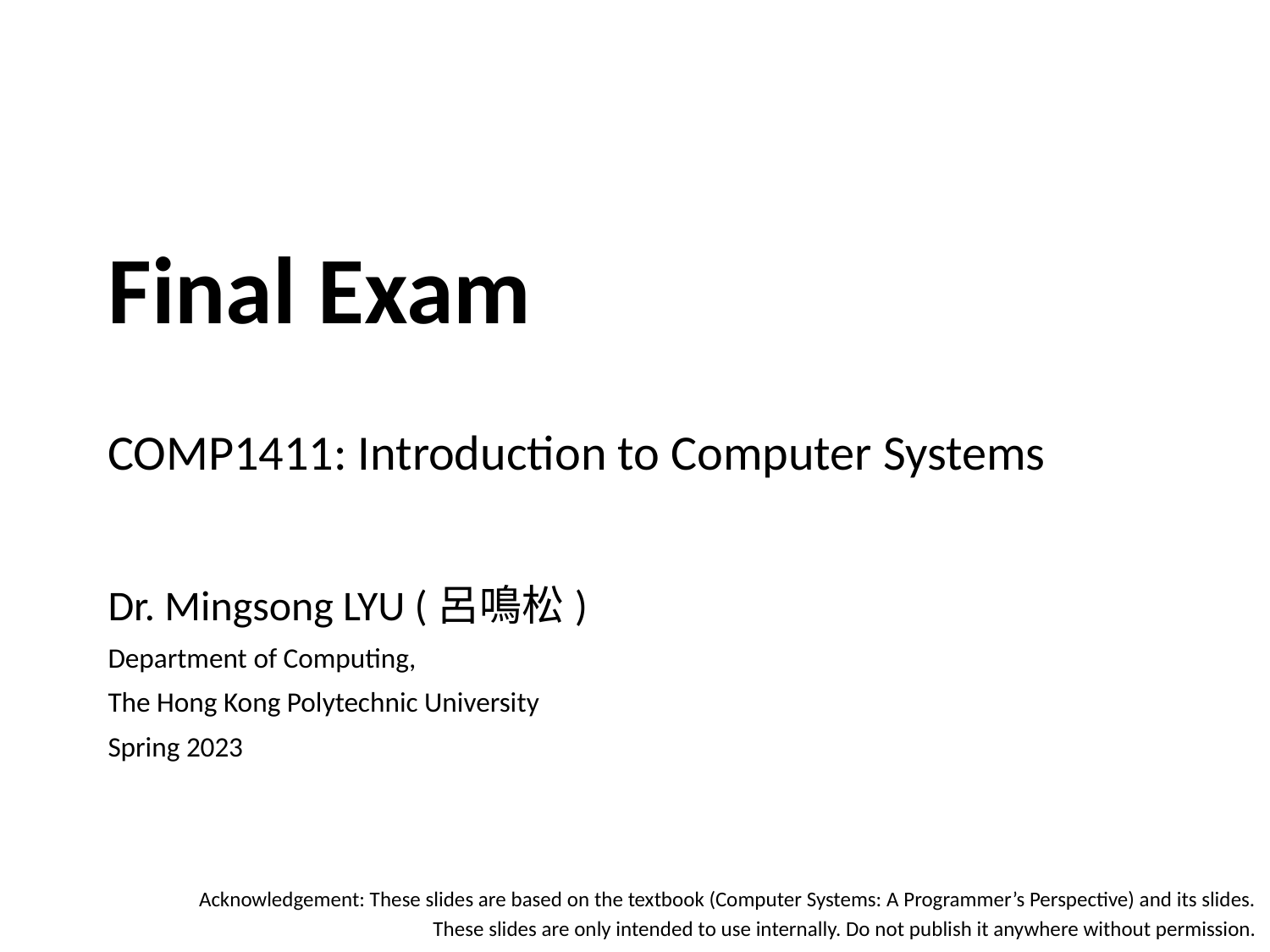

# Final Exam COMP1411: Introduction to Computer Systems
Dr. Mingsong LYU (呂鳴松)
Department of Computing,
The Hong Kong Polytechnic University
Spring 2023
Acknowledgement: These slides are based on the textbook (Computer Systems: A Programmer’s Perspective) and its slides.
These slides are only intended to use internally. Do not publish it anywhere without permission.